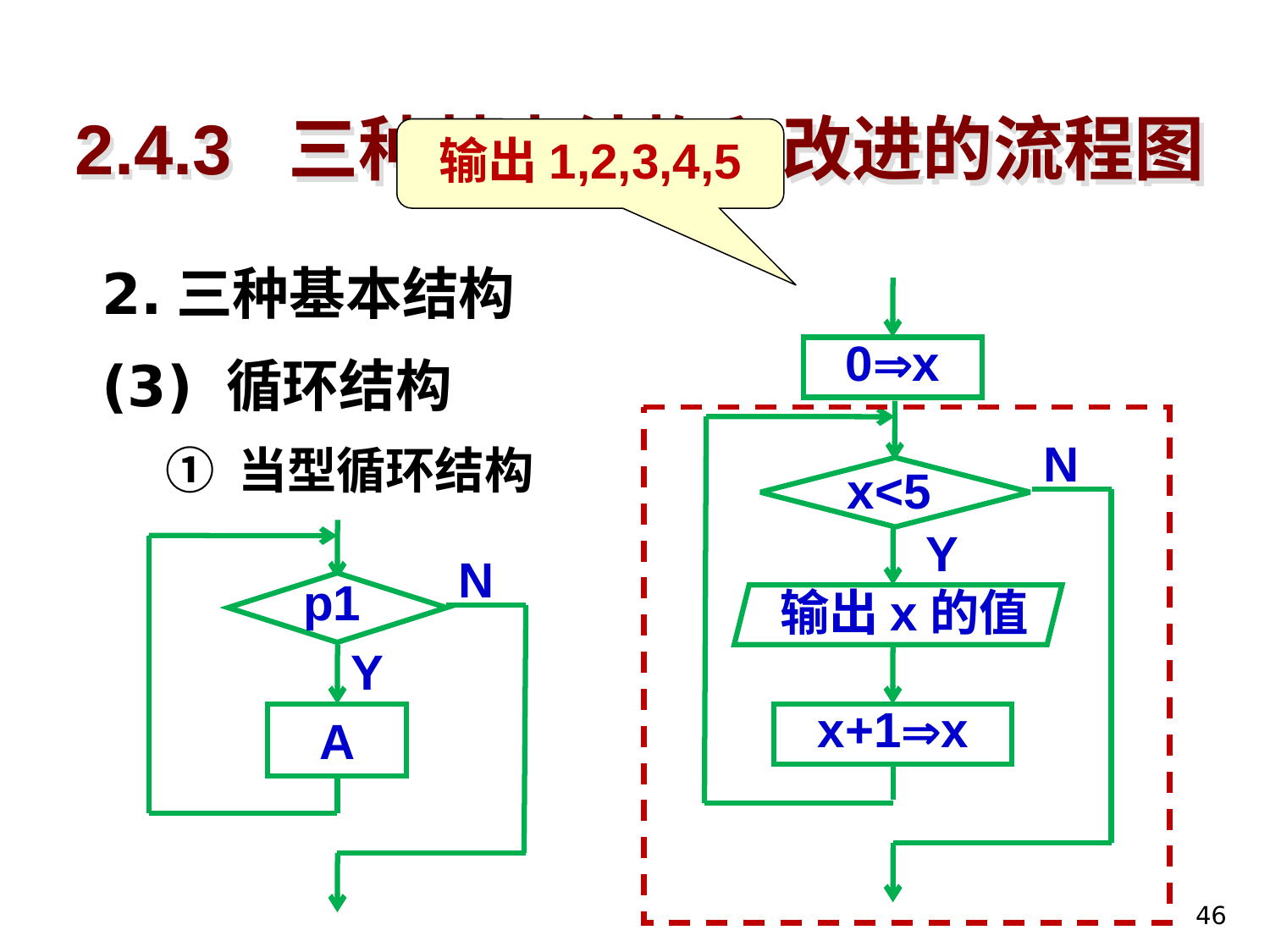

# 2.4.3  三种基本结构和改进的流程图
输出1,2,3,4,5
2.三种基本结构
(3) 循环结构
① 当型循环结构
0⇒x

N
x<5

Y
N
p1

输出x的值

Y
A
x+1⇒x
46